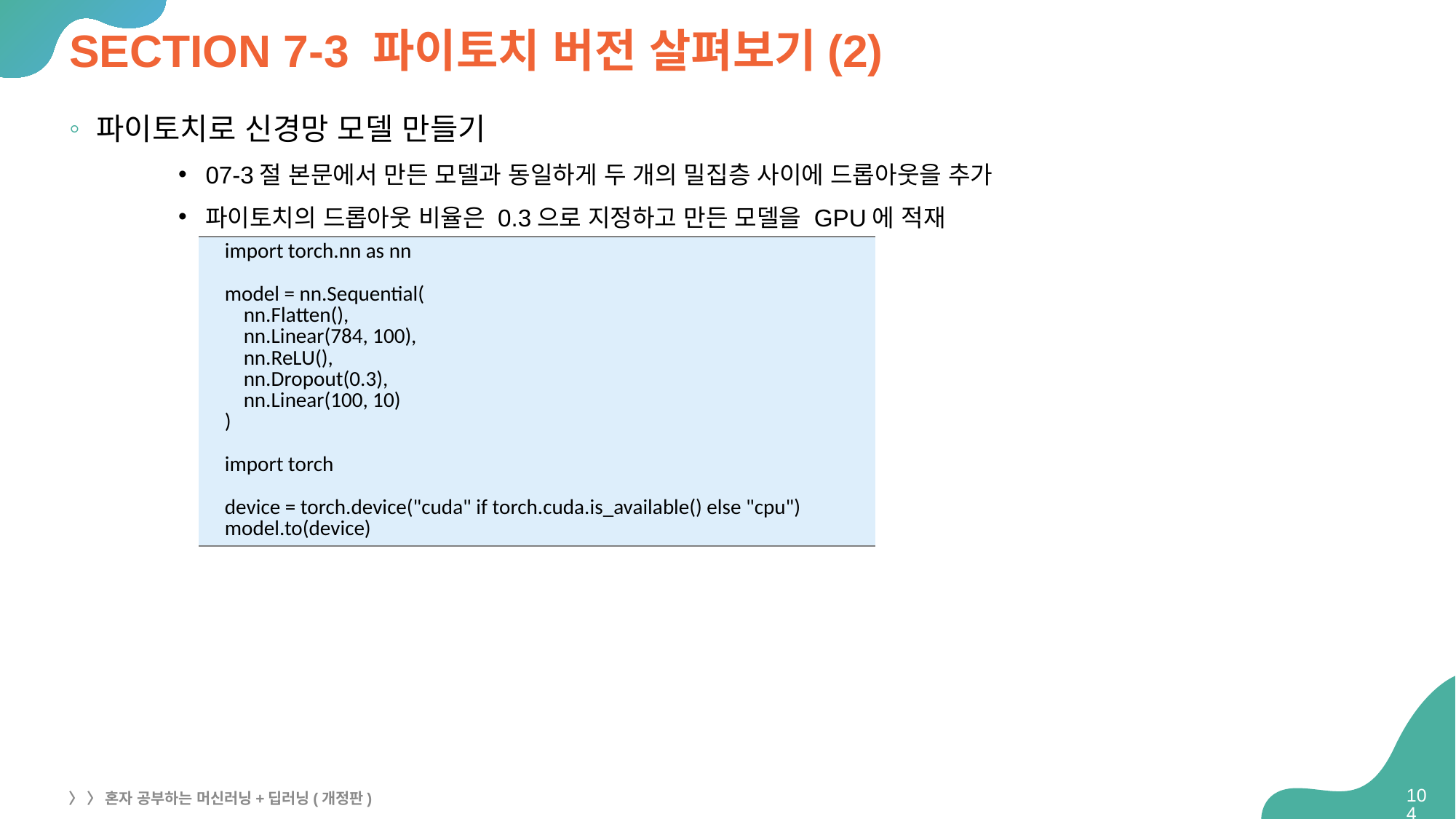

# SECTION 7-3 파이토치 버전 살펴보기(2)
파이토치로 신경망 모델 만들기
07-3절 본문에서 만든 모델과 동일하게 두 개의 밀집층 사이에 드롭아웃을 추가
파이토치의 드롭아웃 비율은 0.3으로 지정하고 만든 모델을 GPU에 적재
| import torch.nn as nn model = nn.Sequential( nn.Flatten(), nn.Linear(784, 100), nn.ReLU(), nn.Dropout(0.3), nn.Linear(100, 10) ) import torch device = torch.device("cuda" if torch.cuda.is\_available() else "cpu") model.to(device) |
| --- |
104
〉 〉 혼자 공부하는 머신러닝+딥러닝(개정판)